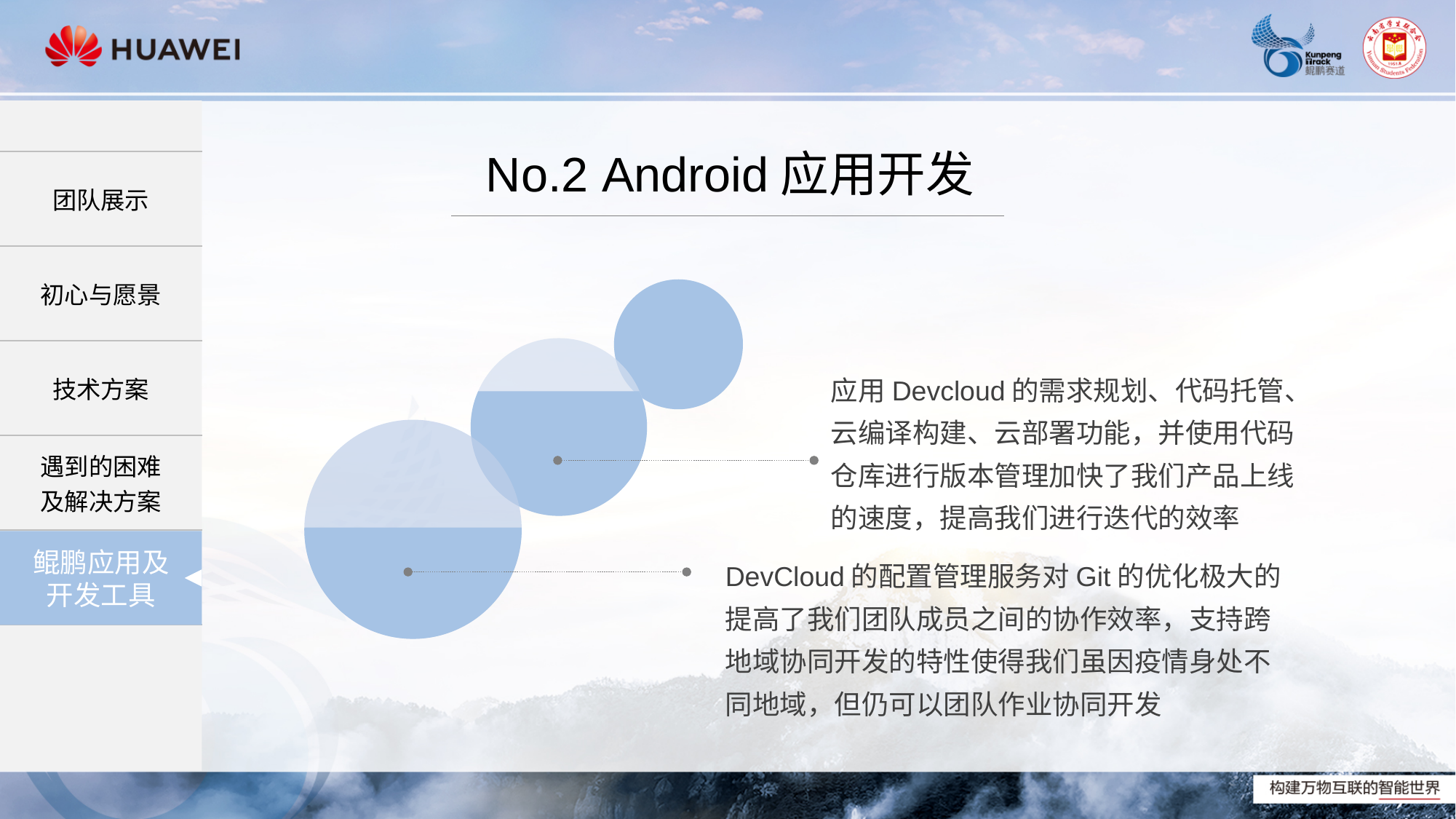

No.2 Android应用开发

应用Devcloud的需求规划、代码托管、云编译构建、云部署功能，并使用代码仓库进行版本管理加快了我们产品上线的速度，提高我们进行迭代的效率

DevCloud的配置管理服务对Git的优化极大的提高了我们团队成员之间的协作效率，支持跨地域协同开发的特性使得我们虽因疫情身处不同地域，但仍可以团队作业协同开发